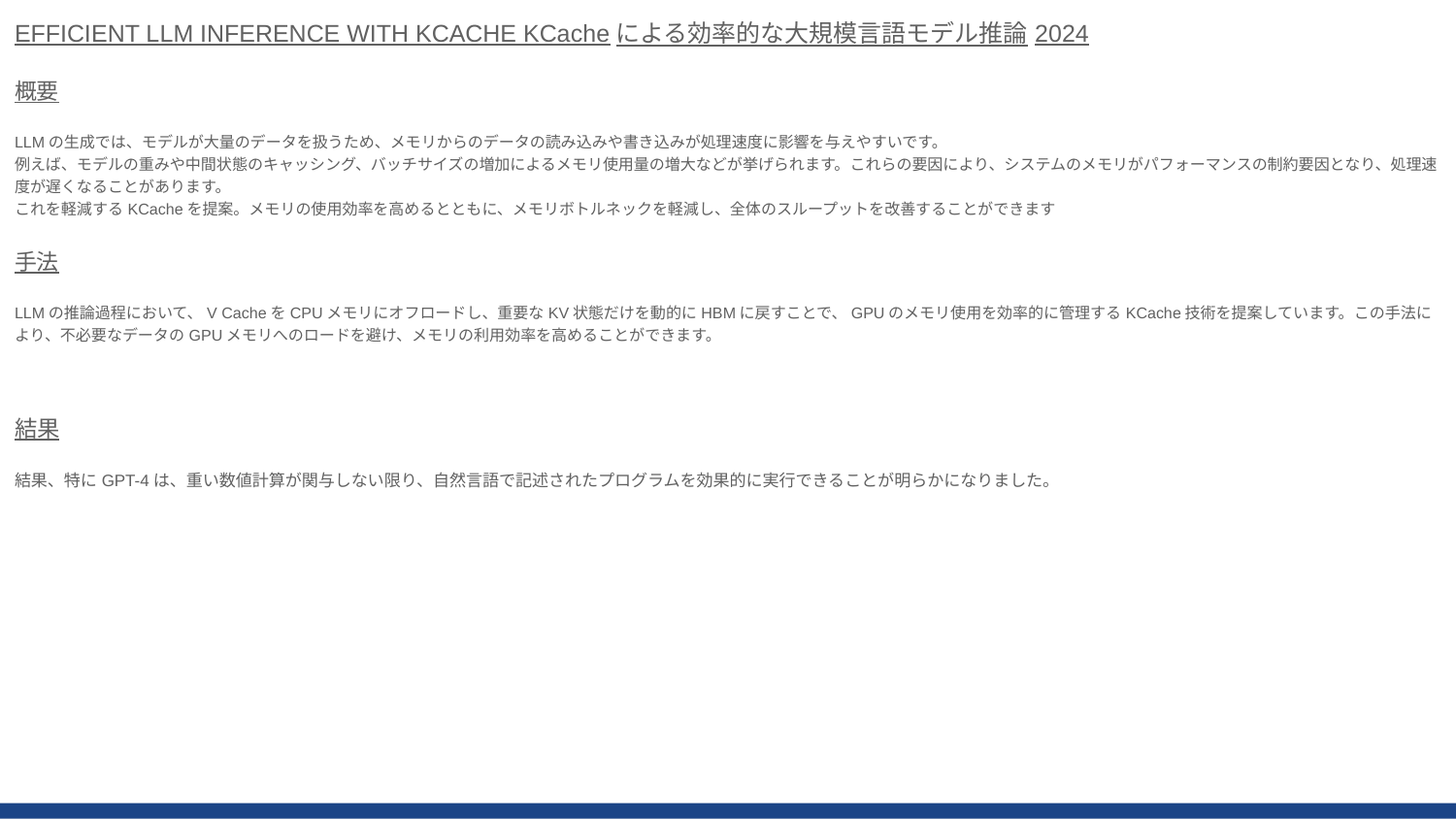

EFFICIENT LLM INFERENCE WITH KCACHE KCacheによる効率的な大規模言語モデル推論2024
概要
LLMの生成では、モデルが大量のデータを扱うため、メモリからのデータの読み込みや書き込みが処理速度に影響を与えやすいです。
例えば、モデルの重みや中間状態のキャッシング、バッチサイズの増加によるメモリ使用量の増大などが挙げられます。これらの要因により、システムのメモリがパフォーマンスの制約要因となり、処理速度が遅くなることがあります。
これを軽減するKCacheを提案。メモリの使用効率を高めるとともに、メモリボトルネックを軽減し、全体のスループットを改善することができます
手法
LLMの推論過程において、V CacheをCPUメモリにオフロードし、重要なKV状態だけを動的にHBMに戻すことで、GPUのメモリ使用を効率的に管理するKCache技術を提案しています。この手法により、不必要なデータのGPUメモリへのロードを避け、メモリの利用効率を高めることができます。

結果
結果、特にGPT-4は、重い数値計算が関与しない限り、自然言語で記述されたプログラムを効果的に実行できることが明らかになりました。